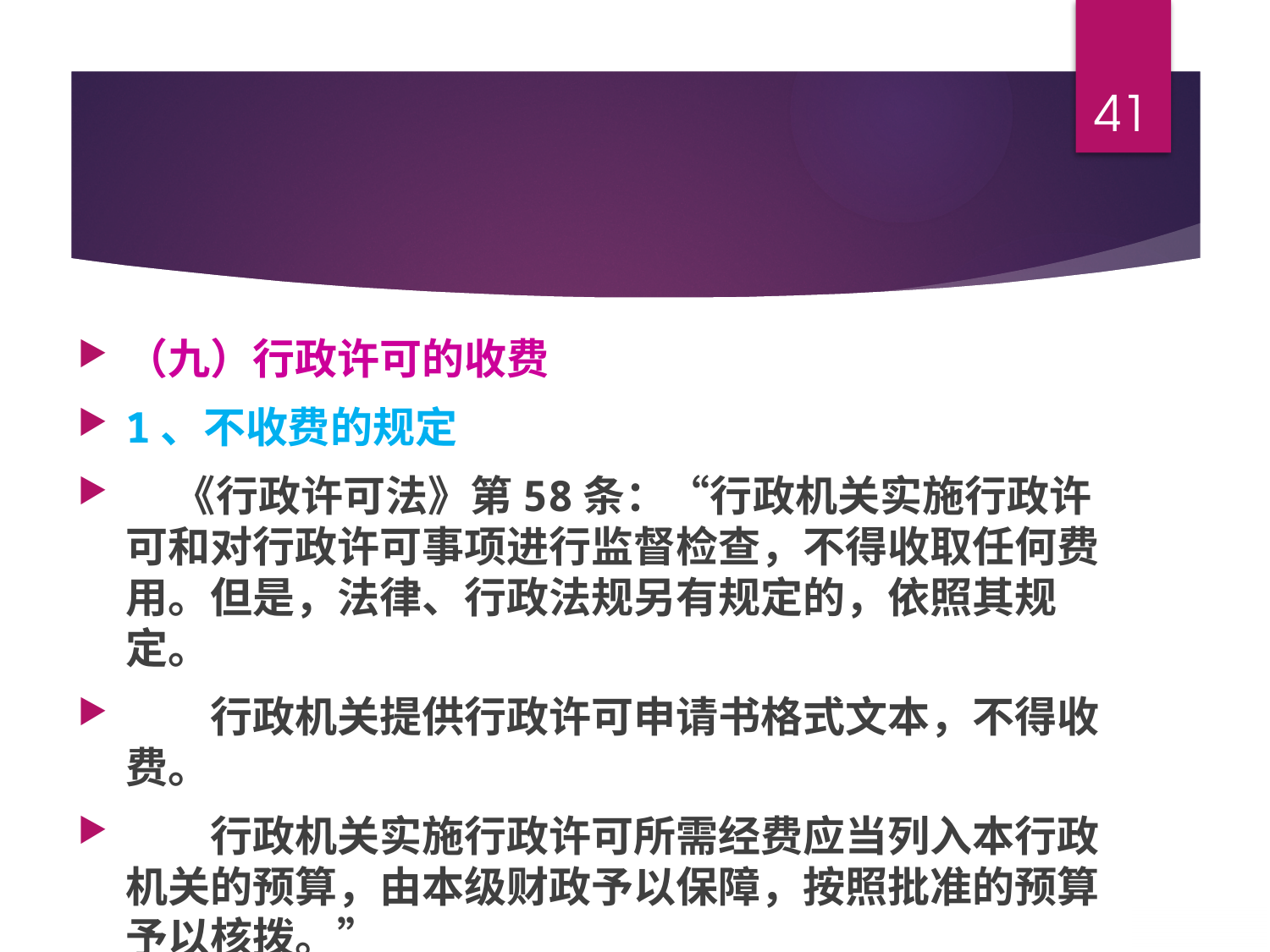

41
#
（九）行政许可的收费
1、不收费的规定
    《行政许可法》第58条：“行政机关实施行政许可和对行政许可事项进行监督检查，不得收取任何费用。但是，法律、行政法规另有规定的，依照其规定。
　　行政机关提供行政许可申请书格式文本，不得收费。
　　行政机关实施行政许可所需经费应当列入本行政机关的预算，由本级财政予以保障，按照批准的预算予以核拨。”